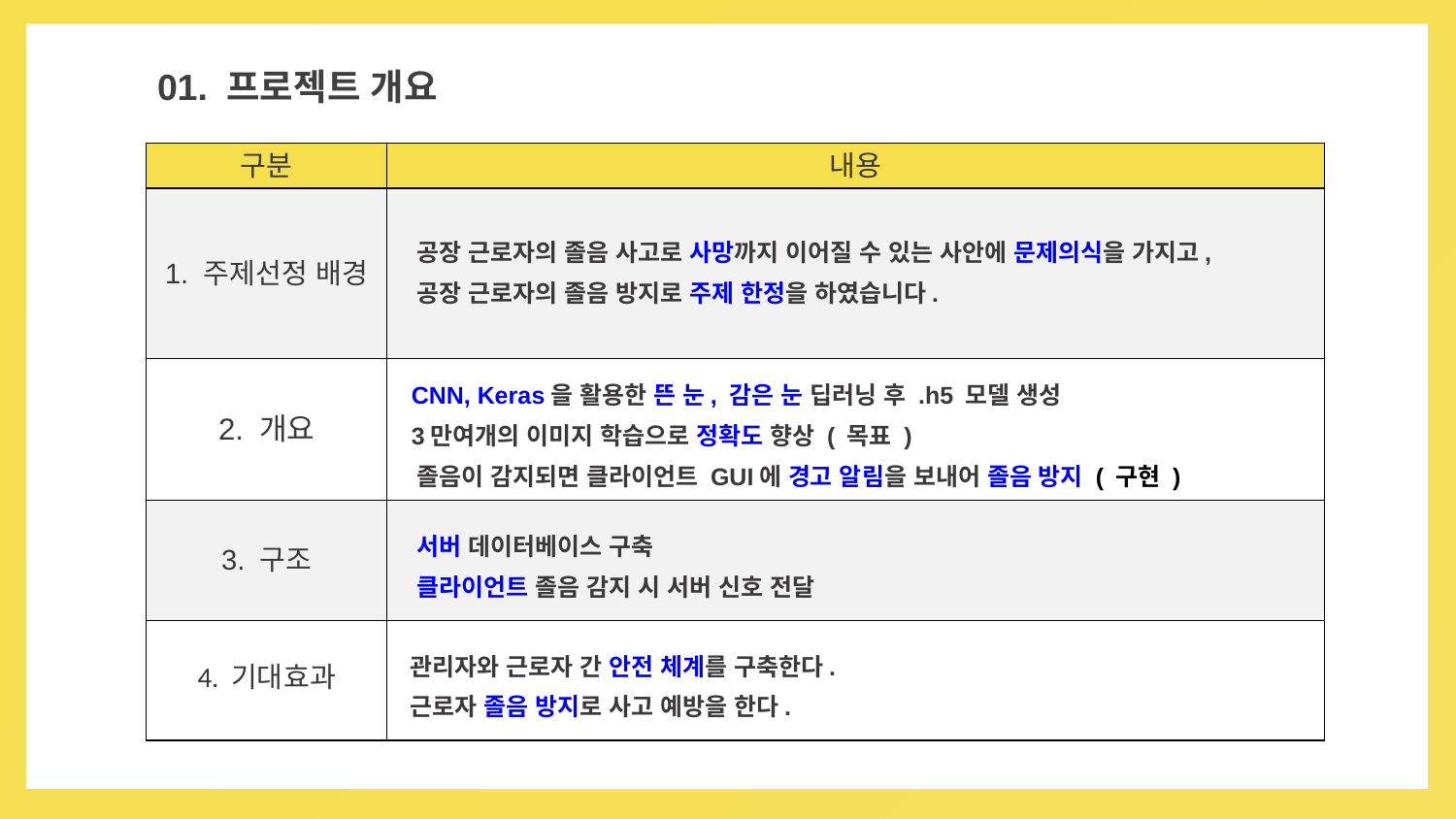

01

01. 프로젝트 개요
| 구분 | 내용 |
| --- | --- |
| 1. 주제선정 배경 | 공장 근로자의 졸음 사고로 사망까지 이어질 수 있는 사안에 문제의식을 가지고, 공장 근로자의 졸음 방지로 주제 한정을 하였습니다. |
| 2. 개요 | CNN, Keras을 활용한 뜬 눈, 감은 눈 딥러닝 후 .h5 모델 생성 3만여개의 이미지 학습으로 정확도 향상 ( 목표 ) 졸음이 감지되면 클라이언트 GUI에 경고 알림을 보내어 졸음 방지 ( 구현 ) |
| 3. 구조 | 서버 데이터베이스 구축 클라이언트 졸음 감지 시 서버 신호 전달 |
| 4. 기대효과 | 관리자와 근로자 간 안전 체계를 구축한다. 근로자 졸음 방지로 사고 예방을 한다. |